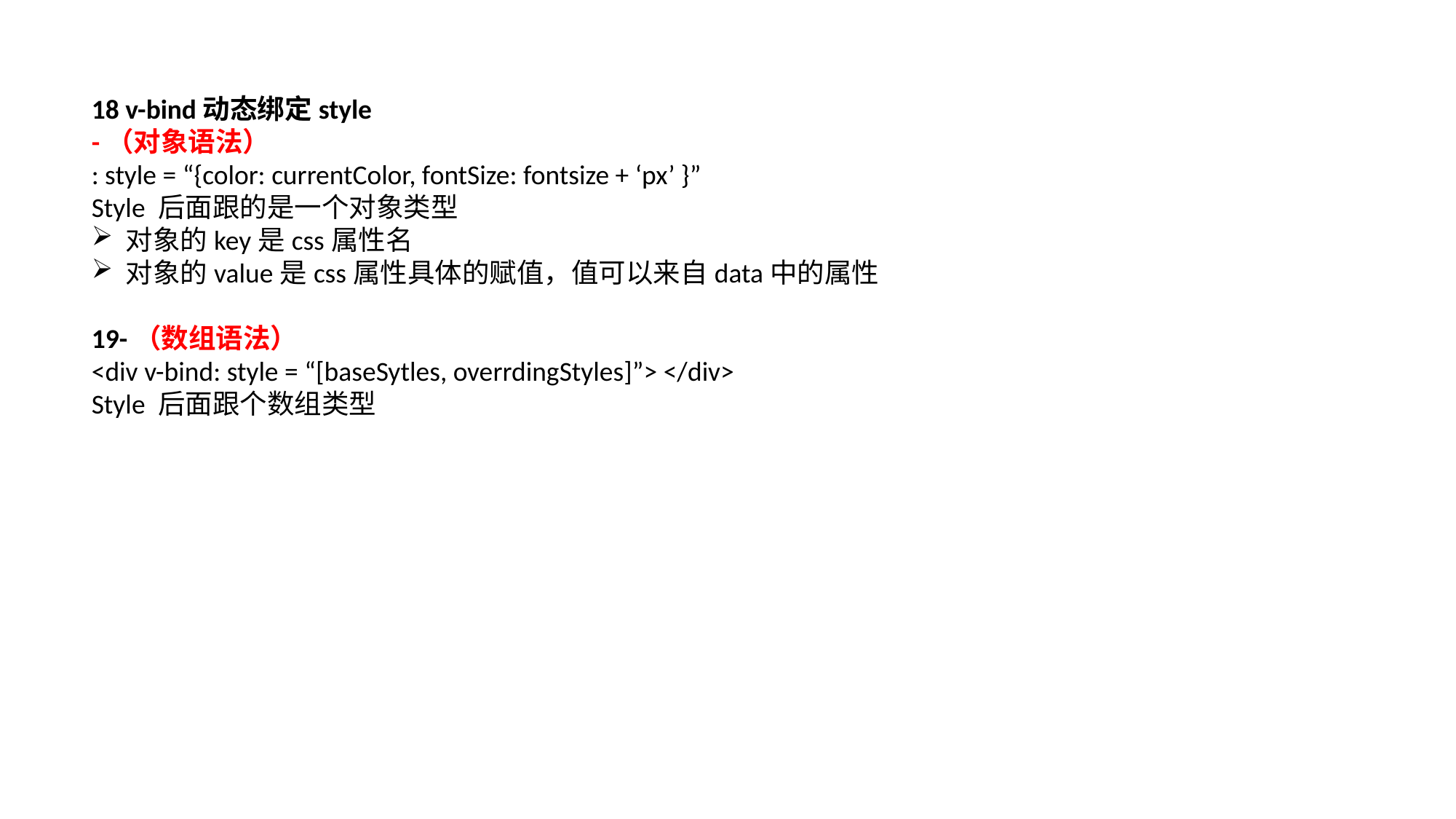

18 v-bind动态绑定style
-（对象语法）
: style = “{color: currentColor, fontSize: fontsize + ‘px’ }”
Style 后面跟的是一个对象类型
对象的key是css属性名
对象的value是css属性具体的赋值，值可以来自data中的属性

19-（数组语法）
<div v-bind: style = “[baseSytles, overrdingStyles]”> </div>
Style 后面跟个数组类型